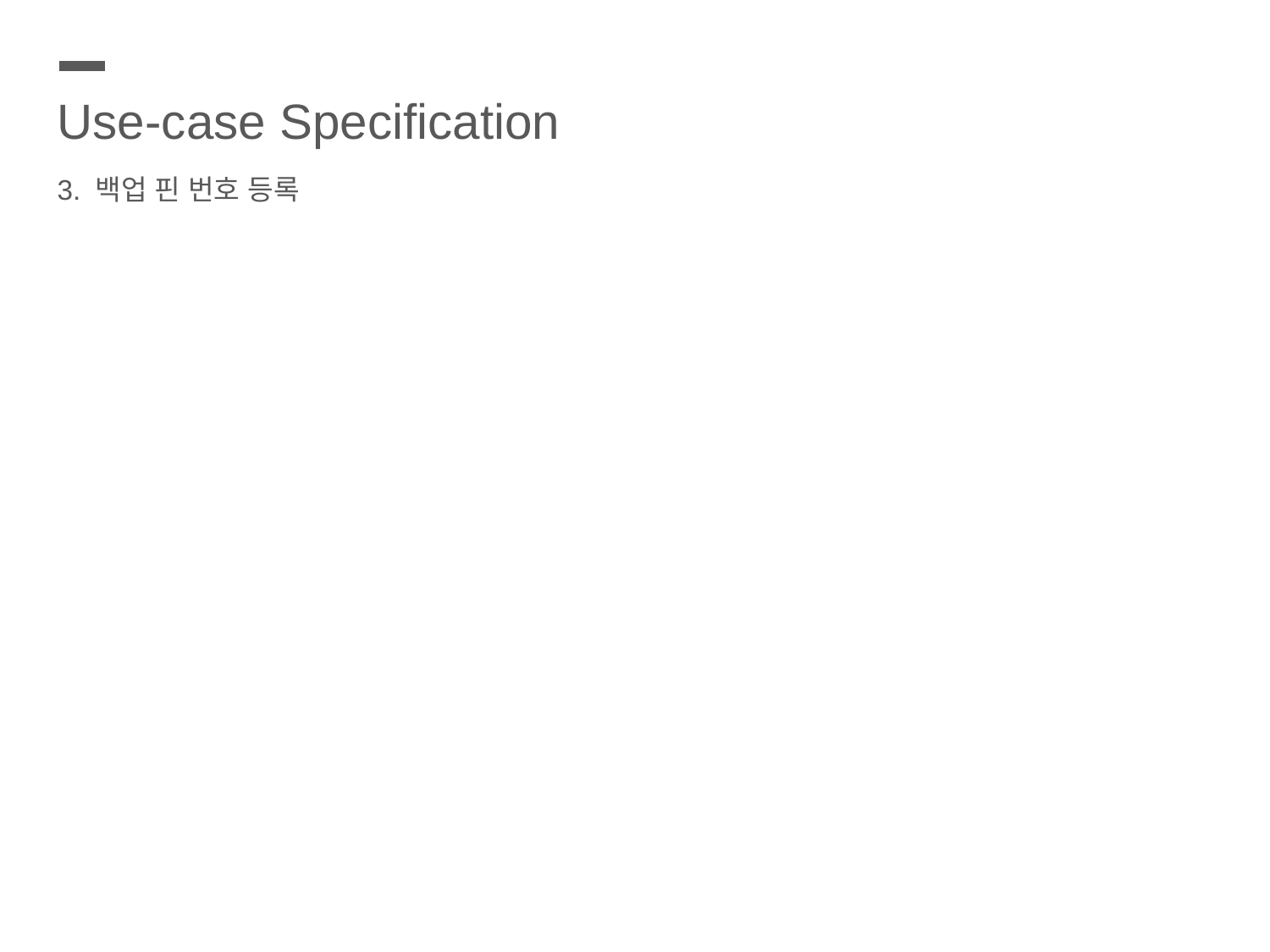

Use-case Specification
3. 백업 핀 번호 등록